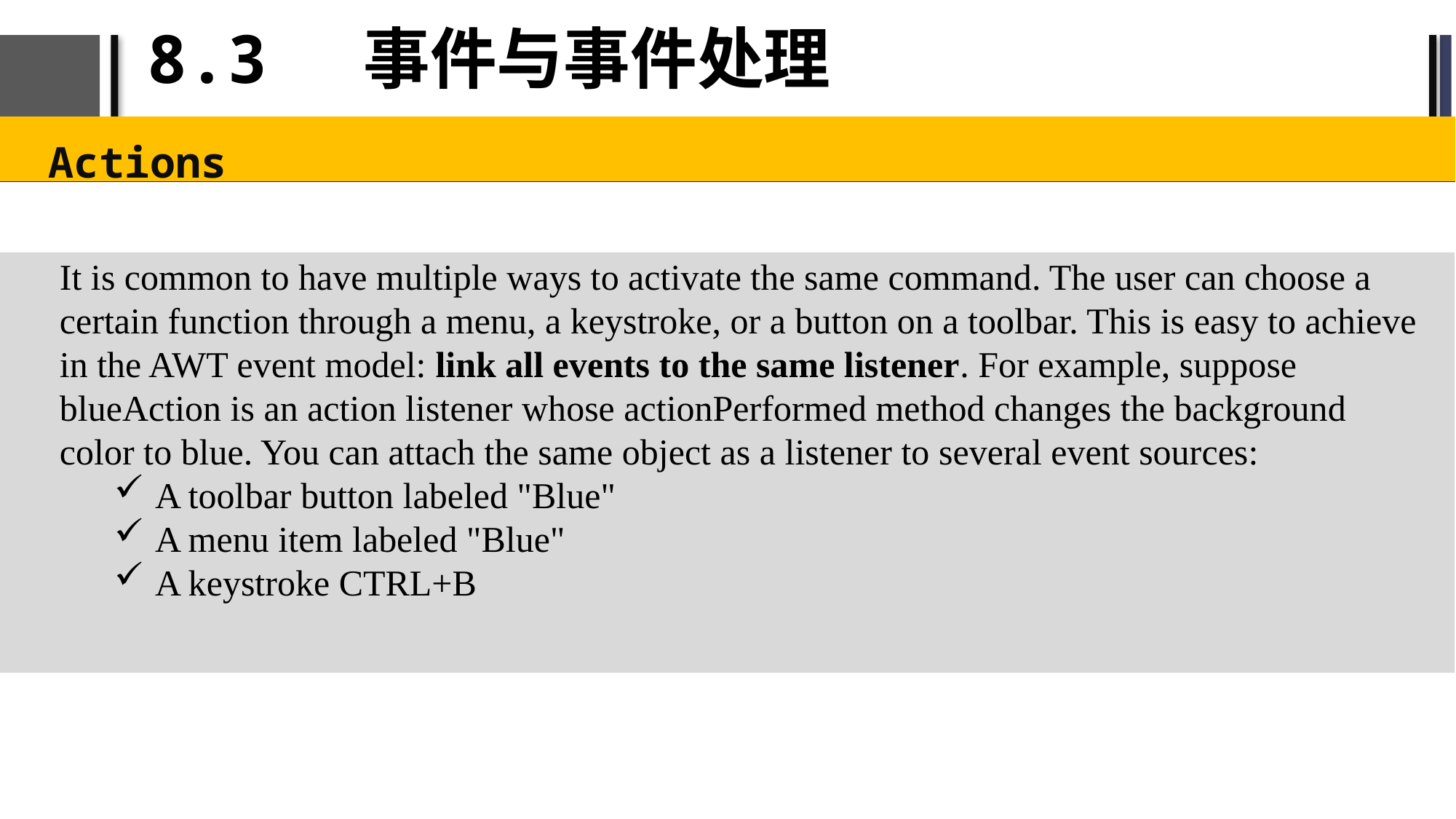

# 8.3  事件与事件处理

Actions

It is common to have multiple ways to activate the same command. The user can choose a certain function through a menu, a keystroke, or a button on a toolbar. This is easy to achieve in the AWT event model: link all events to the same listener. For example, suppose blueAction is an action listener whose actionPerformed method changes the background color to blue. You can attach the same object as a listener to several event sources:
A toolbar button labeled "Blue"
A menu item labeled "Blue"
A keystroke CTRL+B